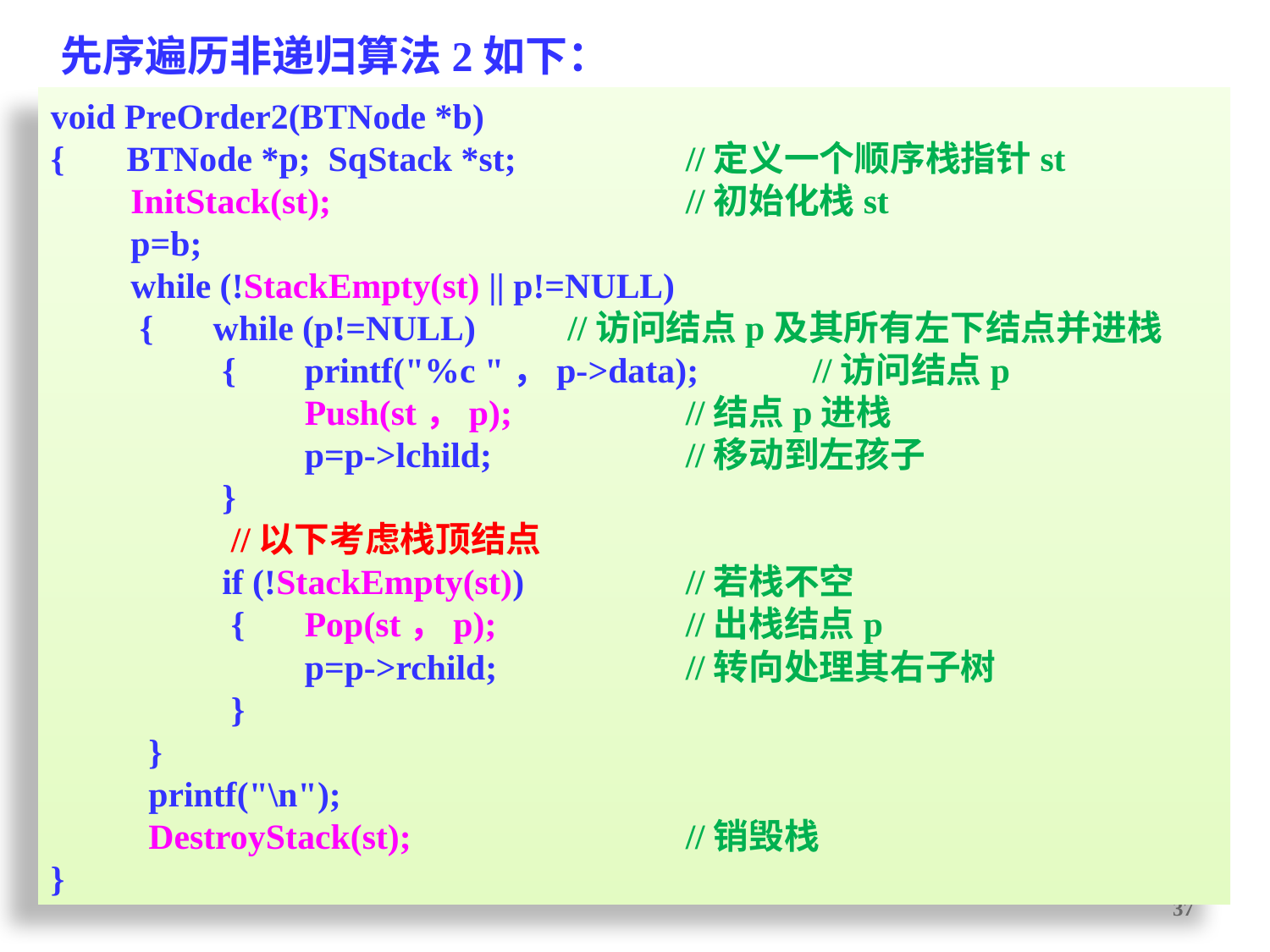

先序遍历非递归算法2如下：
void PreOrder2(BTNode *b)
{       BTNode *p;  SqStack *st;		//定义一个顺序栈指针st
         InitStack(st);			//初始化栈st
         p=b;
         while (!StackEmpty(st) || p!=NULL)
          {	    while (p!=NULL)	 //访问结点p及其所有左下结点并进栈
	     {	printf("%c "，p->data);	//访问结点p
		Push(st，p);		//结点p进栈
		p=p->lchild;		//移动到左孩子
	     }
	      //以下考虑栈顶结点
	     if (!StackEmpty(st))		//若栈不空
	      {	Pop(st，p);		//出栈结点p
		p=p->rchild;		//转向处理其右子树
	      }
           }
           printf("\n");
           DestroyStack(st);			//销毁栈
}
37